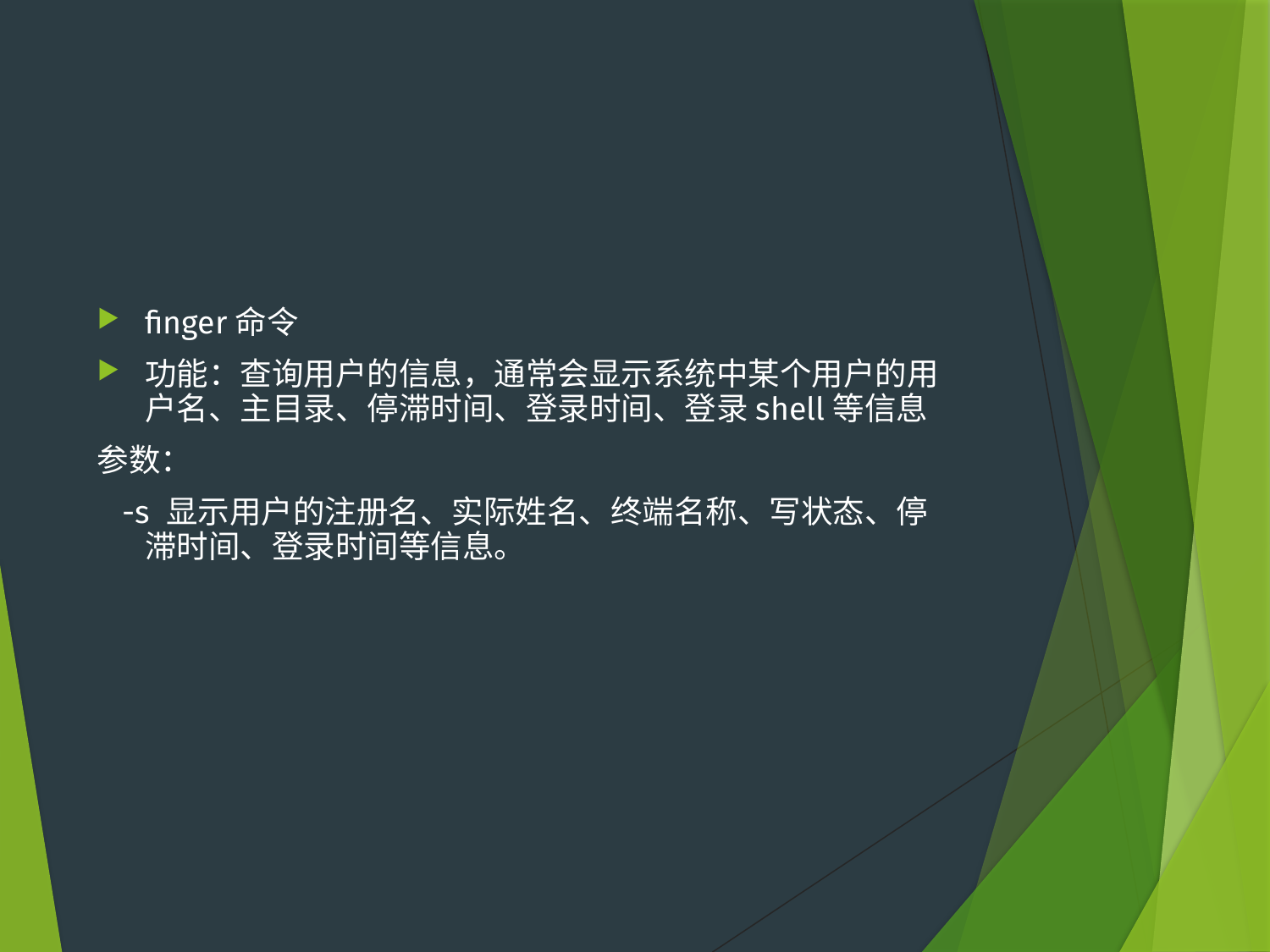

#
finger命令
功能：查询用户的信息，通常会显示系统中某个用户的用户名、主目录、停滞时间、登录时间、登录shell等信息
参数：
   -s 显示用户的注册名、实际姓名、终端名称、写状态、停滞时间、登录时间等信息。